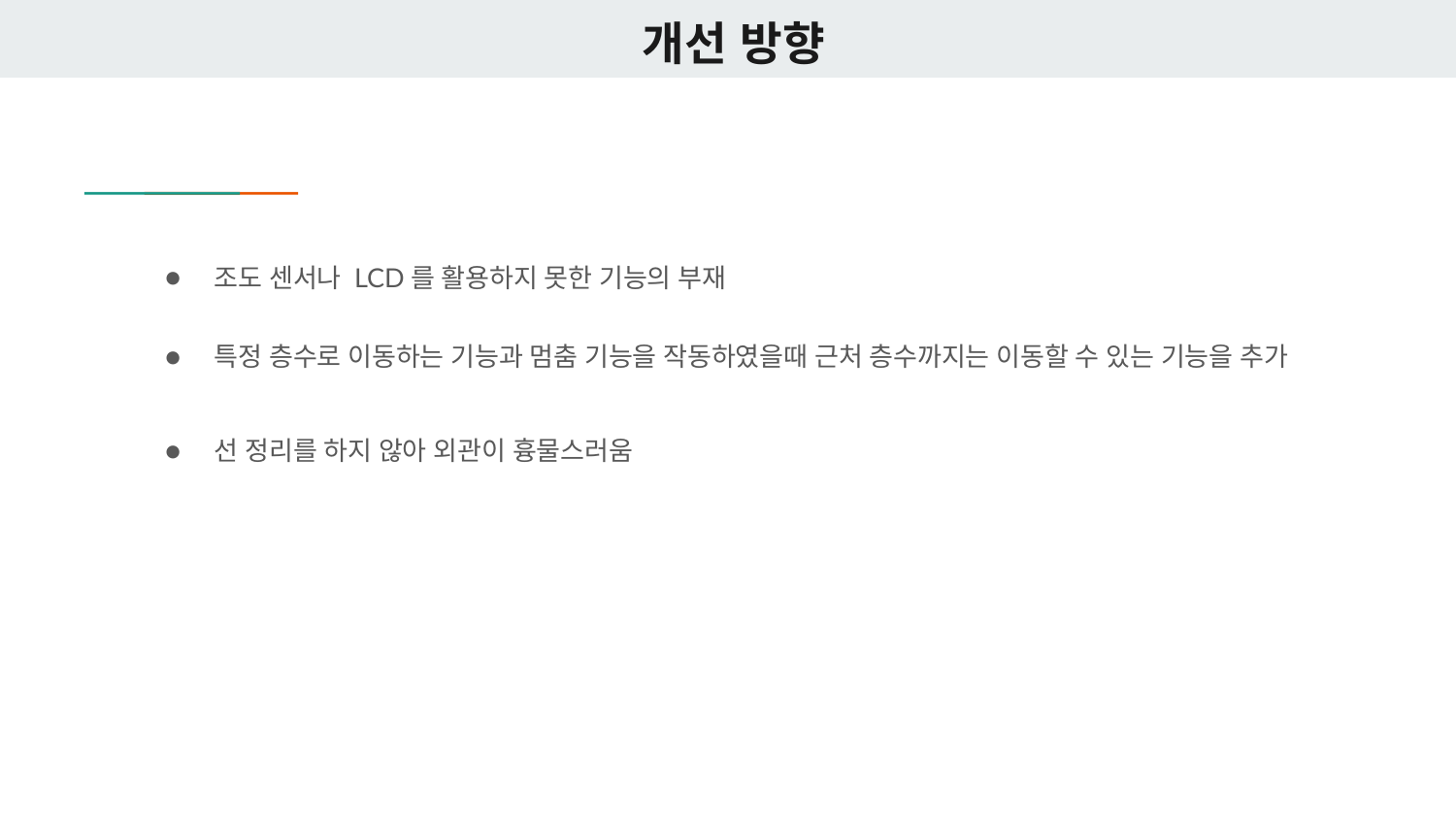

# 개선 방향
조도 센서나 LCD를 활용하지 못한 기능의 부재
특정 층수로 이동하는 기능과 멈춤 기능을 작동하였을때 근처 층수까지는 이동할 수 있는 기능을 추가
선 정리를 하지 않아 외관이 흉물스러움